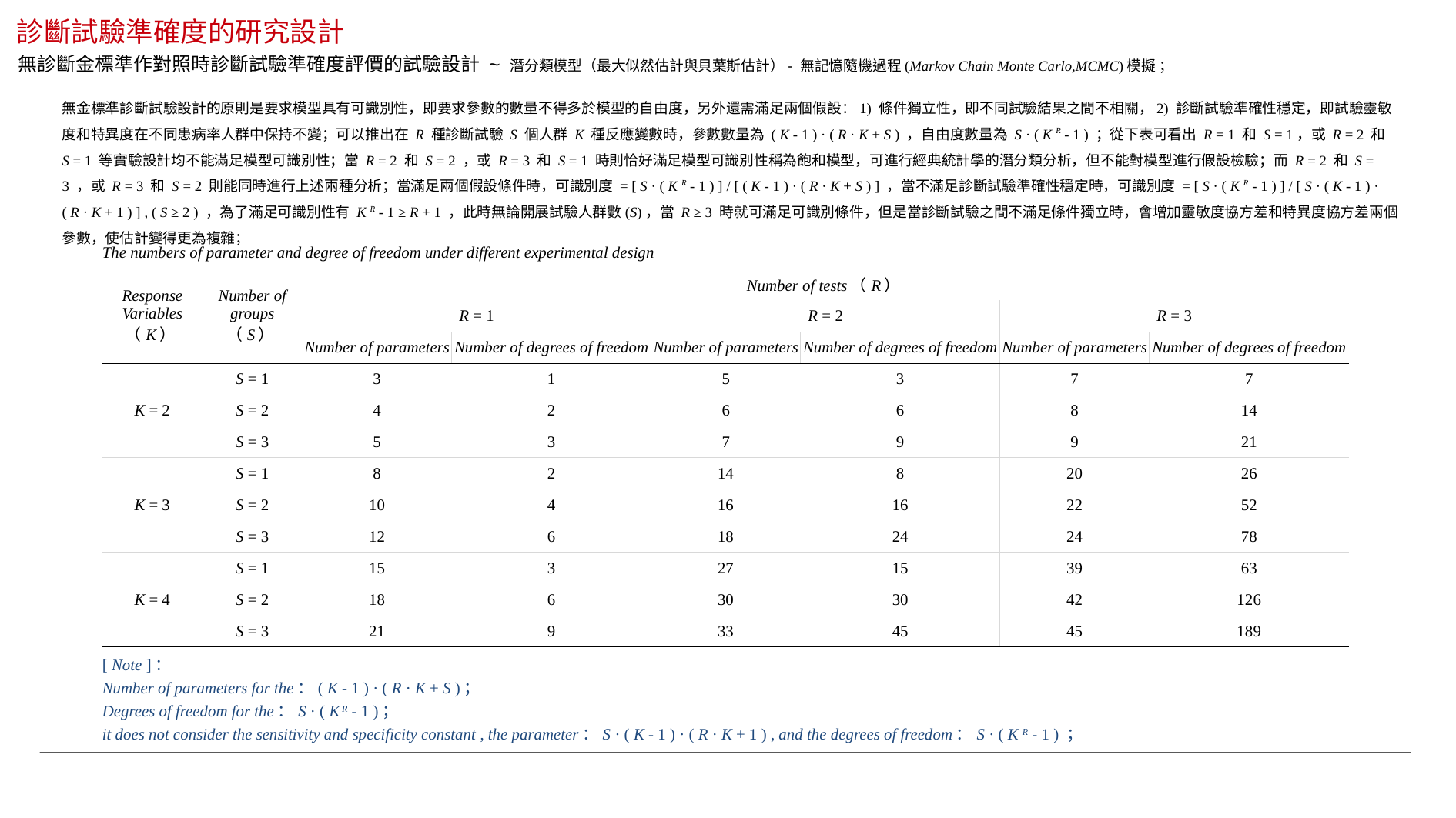

診斷試驗準確度的研究設計
無診斷金標準作對照時診斷試驗準確度評價的試驗設計 ~ 潛分類模型（最大似然估計與貝葉斯估計）- 無記憶隨機過程(Markov Chain Monte Carlo,MCMC)模擬 ；
無金標準診斷試驗設計的原則是要求模型具有可識別性，即要求參數的數量不得多於模型的自由度，另外還需滿足兩個假設：1) 條件獨立性，即不同試驗結果之間不相關，2) 診斷試驗準確性穩定，即試驗靈敏度和特異度在不同患病率人群中保持不變；可以推出在 R 種診斷試驗 S 個人群 K 種反應變數時，參數數量為 ( K - 1 ) · ( R · K + S ) ，自由度數量為 S · ( K R - 1 ) ；從下表可看出 R = 1 和 S = 1，或 R = 2 和 S = 1 等實驗設計均不能滿足模型可識別性；當 R = 2 和 S = 2 ，或 R = 3 和 S = 1 時則恰好滿足模型可識別性稱為飽和模型，可進行經典統計學的潛分類分析，但不能對模型進行假設檢驗；而 R = 2 和 S = 3 ，或 R = 3 和 S = 2 則能同時進行上述兩種分析；當滿足兩個假設條件時，可識別度 = [ S · ( K R - 1 ) ] / [ ( K - 1 ) · ( R · K + S ) ] ，當不滿足診斷試驗準確性穩定時，可識別度 = [ S · ( K R - 1 ) ] / [ S · ( K - 1 ) · ( R · K + 1 ) ] , ( S ≥ 2 ) ，為了滿足可識別性有 K R - 1 ≥ R + 1 ，此時無論開展試驗人群數(S)，當 R ≥ 3 時就可滿足可識別條件，但是當診斷試驗之間不滿足條件獨立時，會增加靈敏度協方差和特異度協方差兩個參數，使估計變得更為複雜；
| The numbers of parameter and degree of freedom under different experimental design |  |  |  |  |  |  |  |
| --- | --- | --- | --- | --- | --- | --- | --- |
| Response Variables （K） | Number of groups （S） | Number of tests（R） |  |  |  |  |  |
|  |  | R = 1 |  | R = 2 |  | R = 3 |  |
|  |  | Number of parameters | Number of degrees of freedom | Number of parameters | Number of degrees of freedom | Number of parameters | Number of degrees of freedom |
| K = 2 | S = 1 | 3 | 1 | 5 | 3 | 7 | 7 |
|  | S = 2 | 4 | 2 | 6 | 6 | 8 | 14 |
|  | S = 3 | 5 | 3 | 7 | 9 | 9 | 21 |
| K = 3 | S = 1 | 8 | 2 | 14 | 8 | 20 | 26 |
|  | S = 2 | 10 | 4 | 16 | 16 | 22 | 52 |
|  | S = 3 | 12 | 6 | 18 | 24 | 24 | 78 |
| K = 4 | S = 1 | 15 | 3 | 27 | 15 | 39 | 63 |
|  | S = 2 | 18 | 6 | 30 | 30 | 42 | 126 |
|  | S = 3 | 21 | 9 | 33 | 45 | 45 | 189 |
| [ Note ]： Number of parameters for the：( K - 1 ) · ( R · K + S )； Degrees of freedom for the：S · ( K R - 1 )； it does not consider the sensitivity and specificity constant , the parameter：S · ( K - 1 ) · ( R · K + 1 ) , and the degrees of freedom：S · ( K R - 1 ) ； |  |  |  |  |  |  |  |